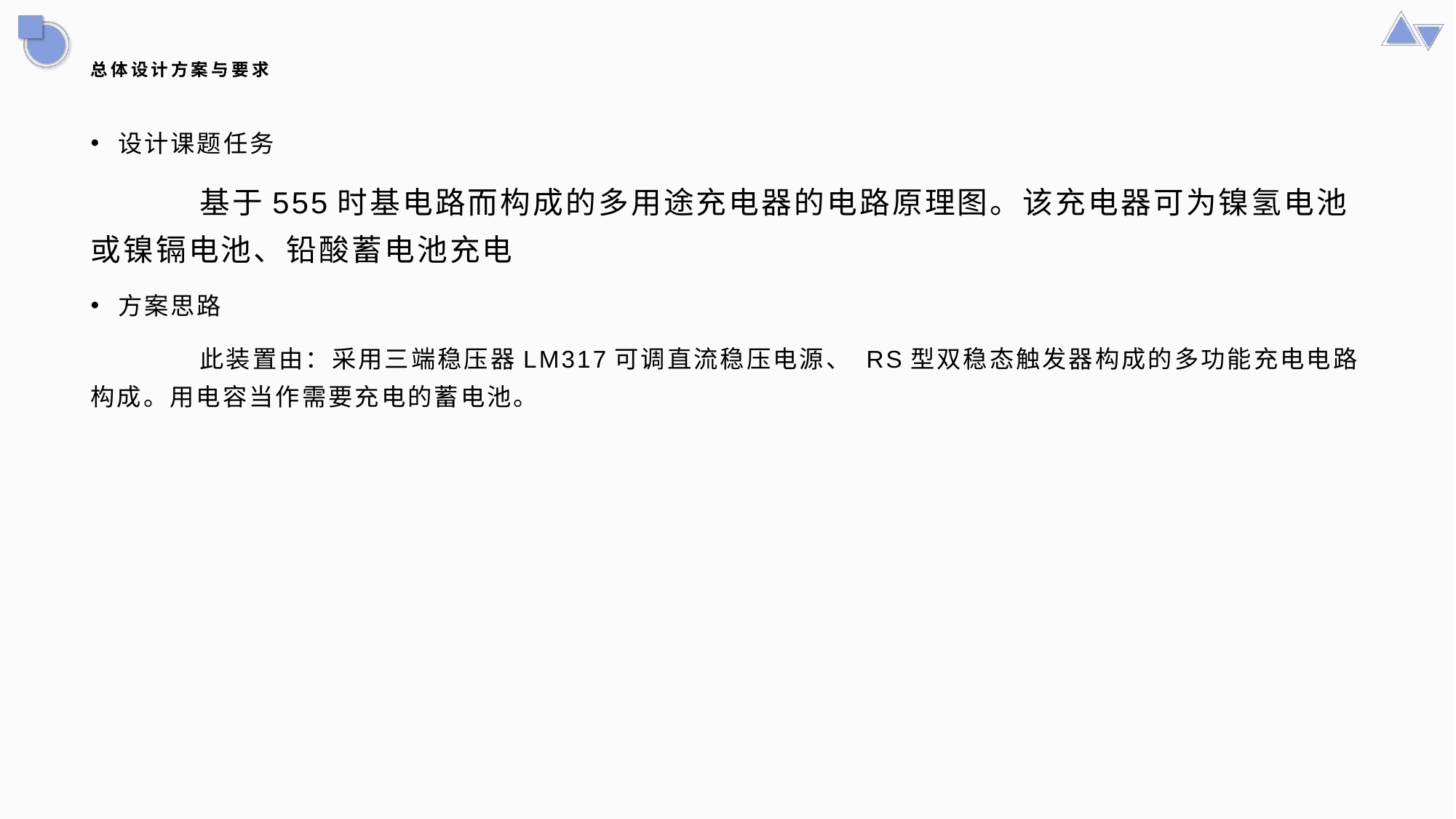

# 总体设计方案与要求
设计课题任务
	基于555时基电路而构成的多用途充电器的电路原理图。该充电器可为镍氢电池或镍镉电池、铅酸蓄电池充电
方案思路
	此装置由：采用三端稳压器LM317可调直流稳压电源、 RS型双稳态触发器构成的多功能充电电路构成。用电容当作需要充电的蓄电池。